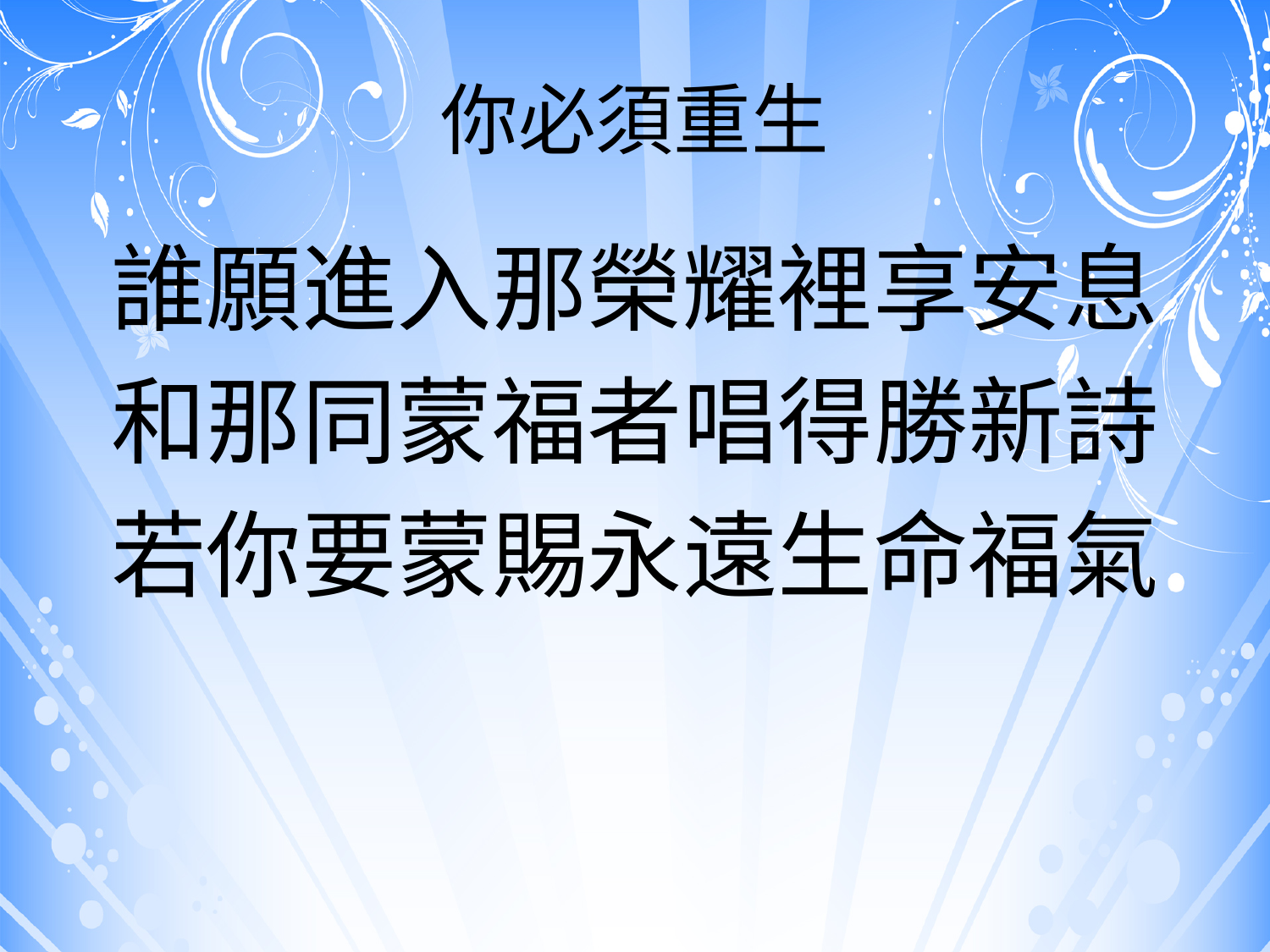

# 你必須重生
誰願進入那榮耀裡享安息
和那同蒙福者唱得勝新詩
若你要蒙賜永遠生命福氣